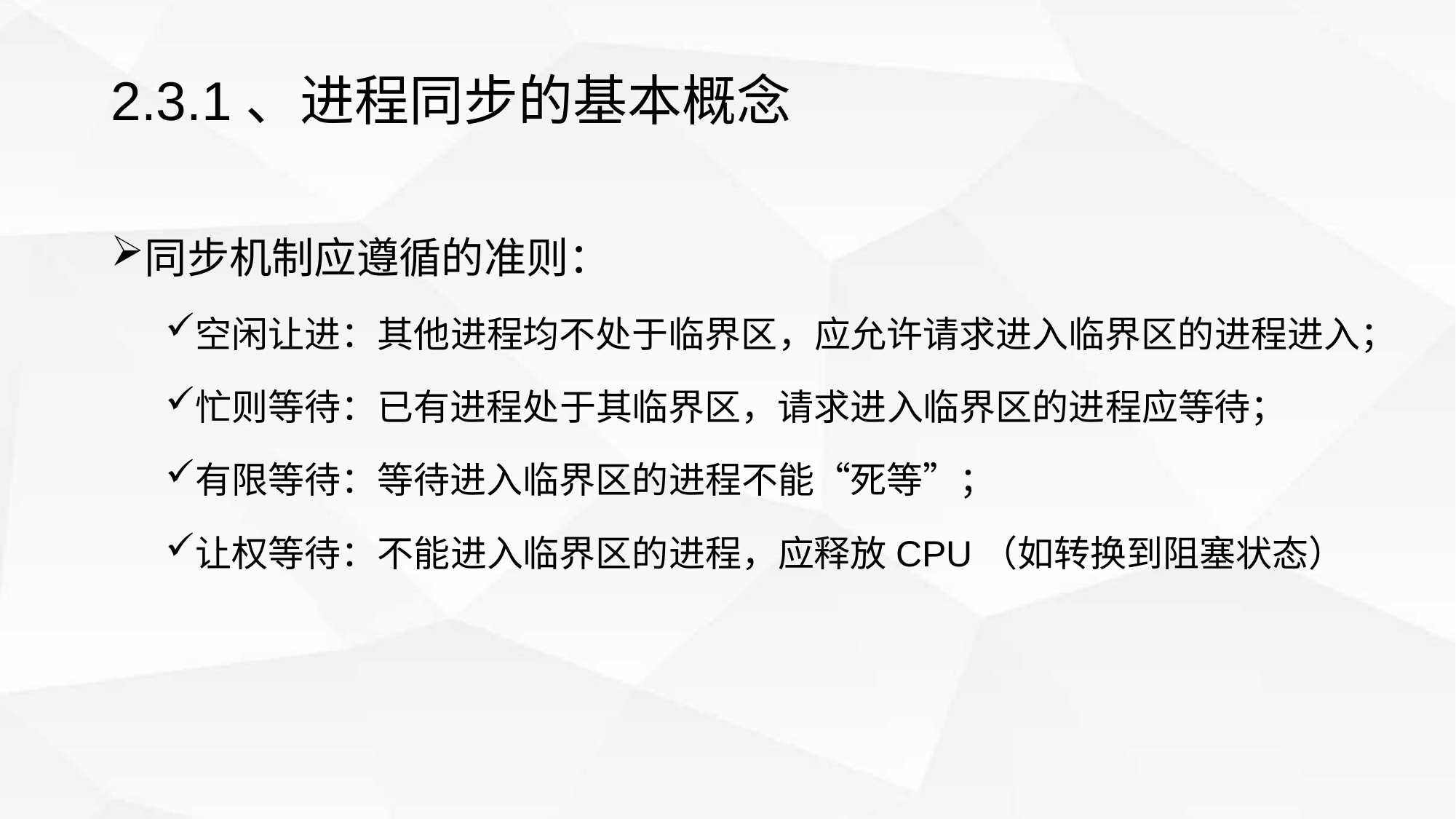

# 2.3.1、进程同步的基本概念
同步机制应遵循的准则：
空闲让进：其他进程均不处于临界区，应允许请求进入临界区的进程进入；
忙则等待：已有进程处于其临界区，请求进入临界区的进程应等待；
有限等待：等待进入临界区的进程不能“死等”；
让权等待：不能进入临界区的进程，应释放CPU（如转换到阻塞状态）